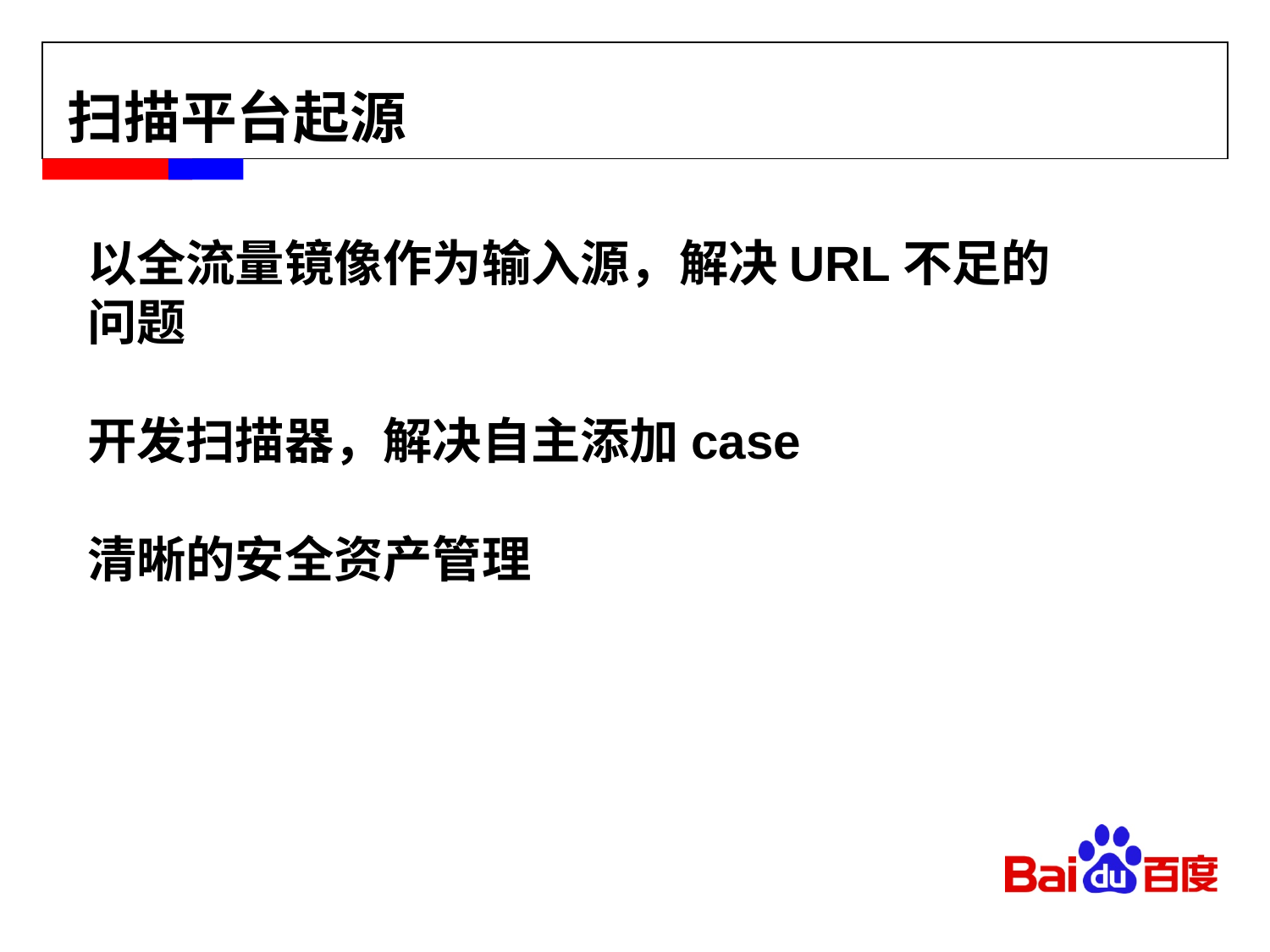

扫描平台起源
以全流量镜像作为输入源，解决URL不足的问题

开发扫描器，解决自主添加case

清晰的安全资产管理